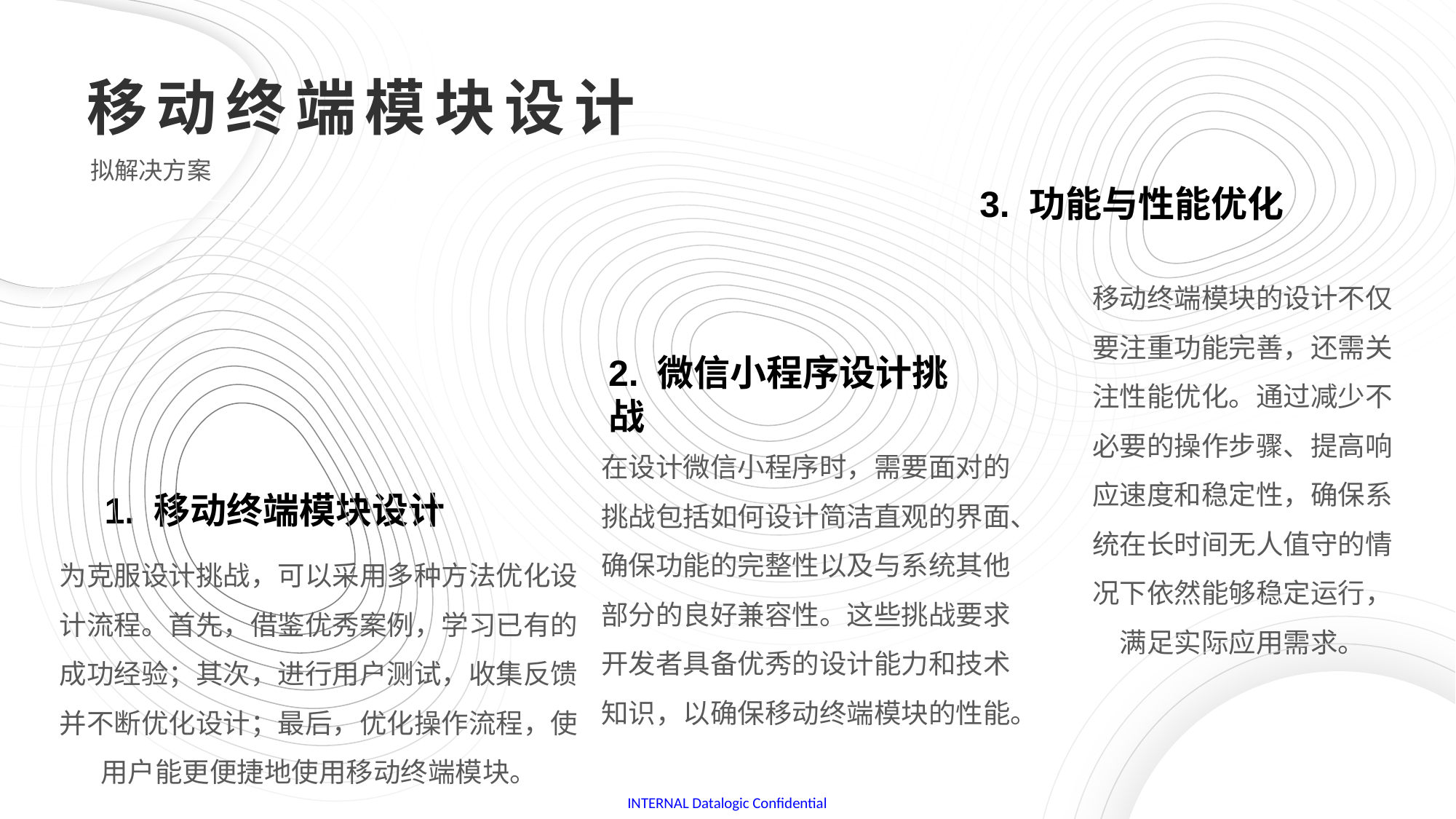

移动终端模块设计
拟解决方案
3. 功能与性能优化

移动终端模块的设计不仅要注重功能完善，还需关注性能优化。通过减少不必要的操作步骤、提高响应速度和稳定性，确保系统在长时间无人值守的情况下依然能够稳定运行，满足实际应用需求。
2. 微信小程序设计挑战
在设计微信小程序时，需要面对的挑战包括如何设计简洁直观的界面、确保功能的完整性以及与系统其他部分的良好兼容性。这些挑战要求开发者具备优秀的设计能力和技术知识，以确保移动终端模块的性能。
1. 移动终端模块设计
为克服设计挑战，可以采用多种方法优化设计流程。首先，借鉴优秀案例，学习已有的成功经验；其次，进行用户测试，收集反馈并不断优化设计；最后，优化操作流程，使用户能更便捷地使用移动终端模块。